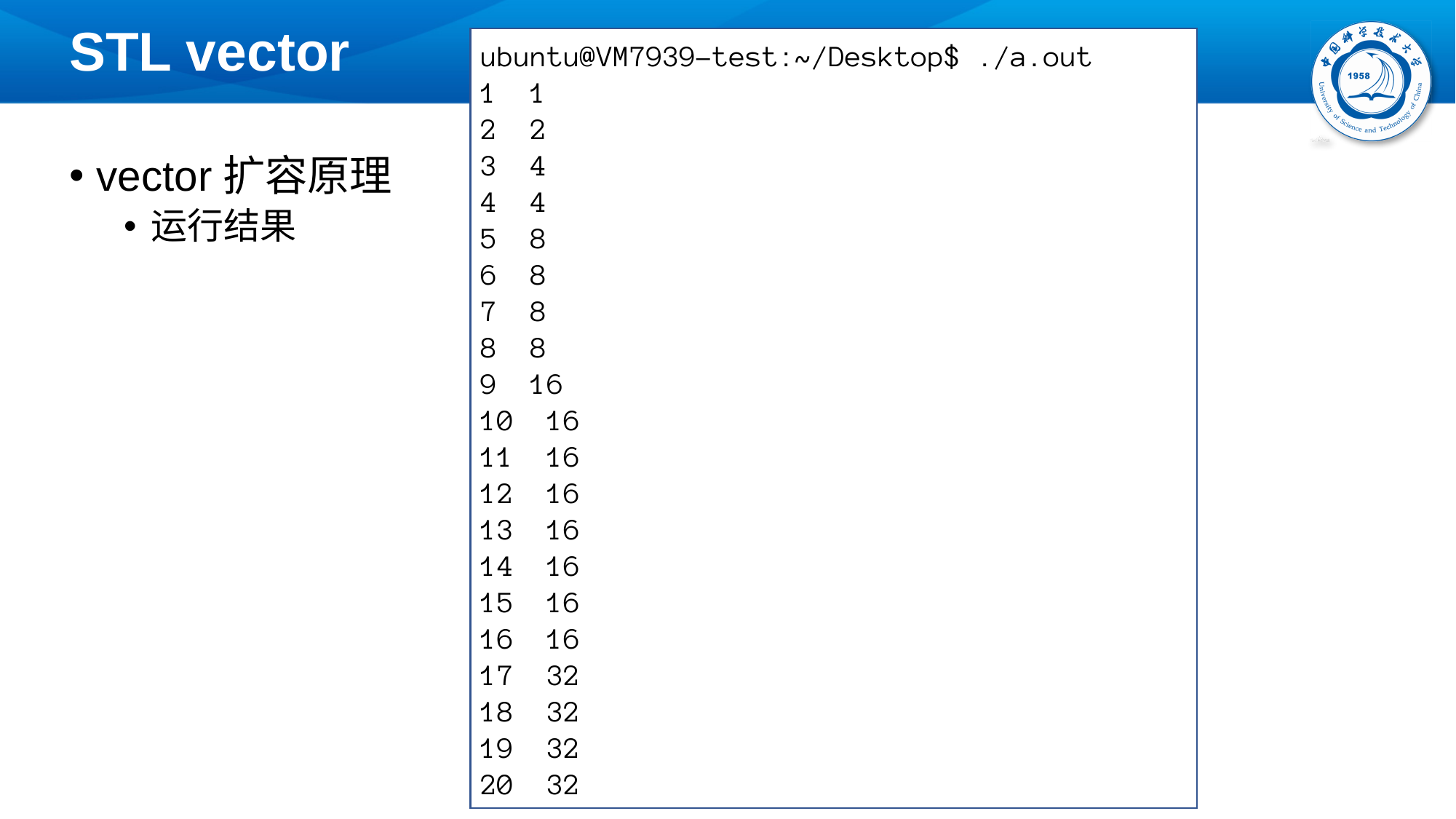

# STL vector
ubuntu@VM7939-test:~/Desktop$ ./a.out
1  1
2  2
3  4
4  4
5  8
6  8
7  8
8  8
9  16
10  16
11  16
12  16
13  16
14  16
15  16
16  16
17  32
18  32
19  32
20  32
vector扩容原理
运行结果